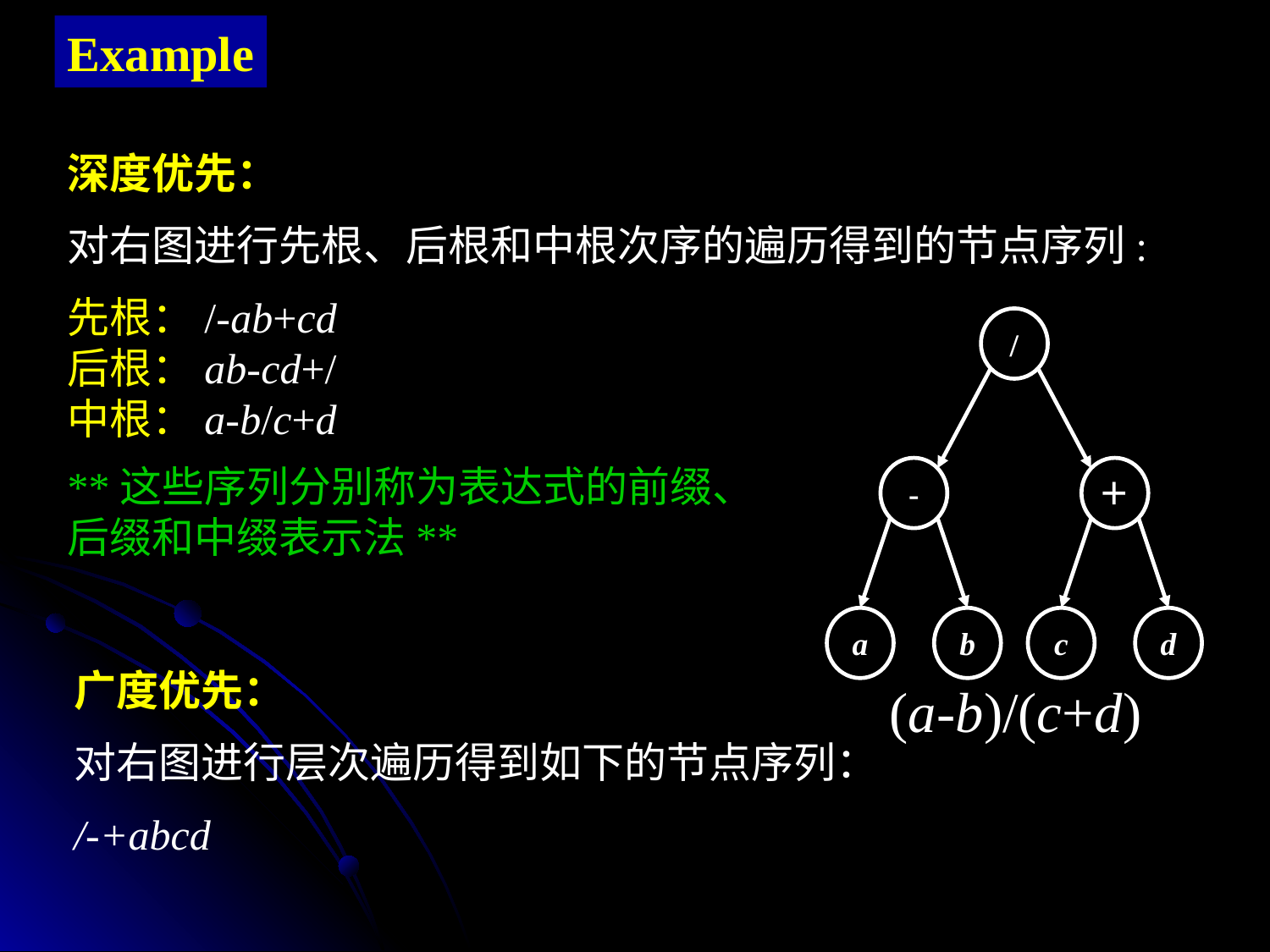

Example
深度优先：
对右图进行先根、后根和中根次序的遍历得到的节点序列:
先根：/-ab+cd
后根：ab-cd+/
中根：a-b/c+d

/
-
＋
a
b
c
d
**这些序列分别称为表达式的前缀、后缀和中缀表示法**
广度优先：
对右图进行层次遍历得到如下的节点序列：
/-+abcd
 (a-b)/(c+d)